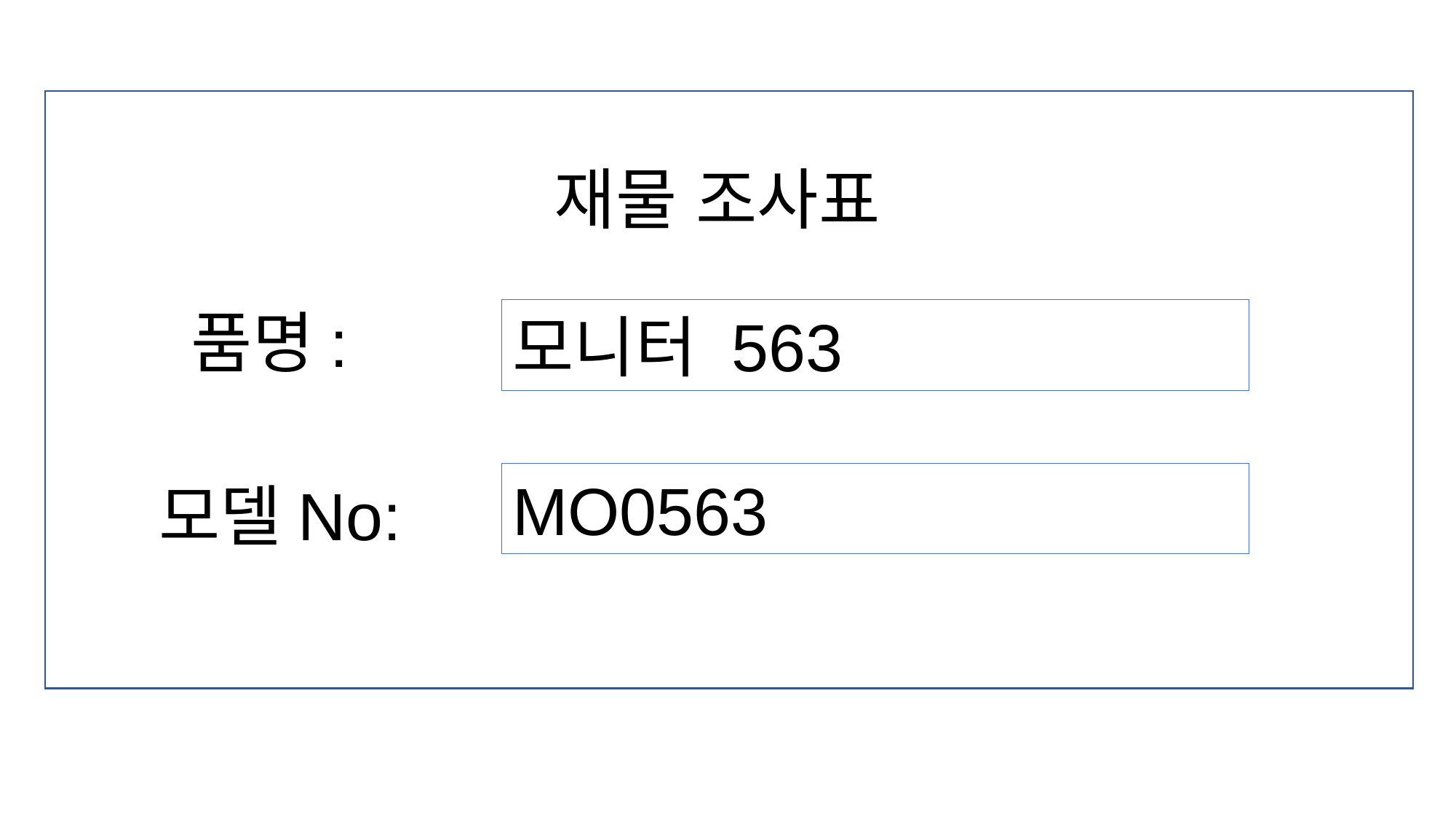

재물 조사표
품명:
모니터 563
MO0563
모델No: